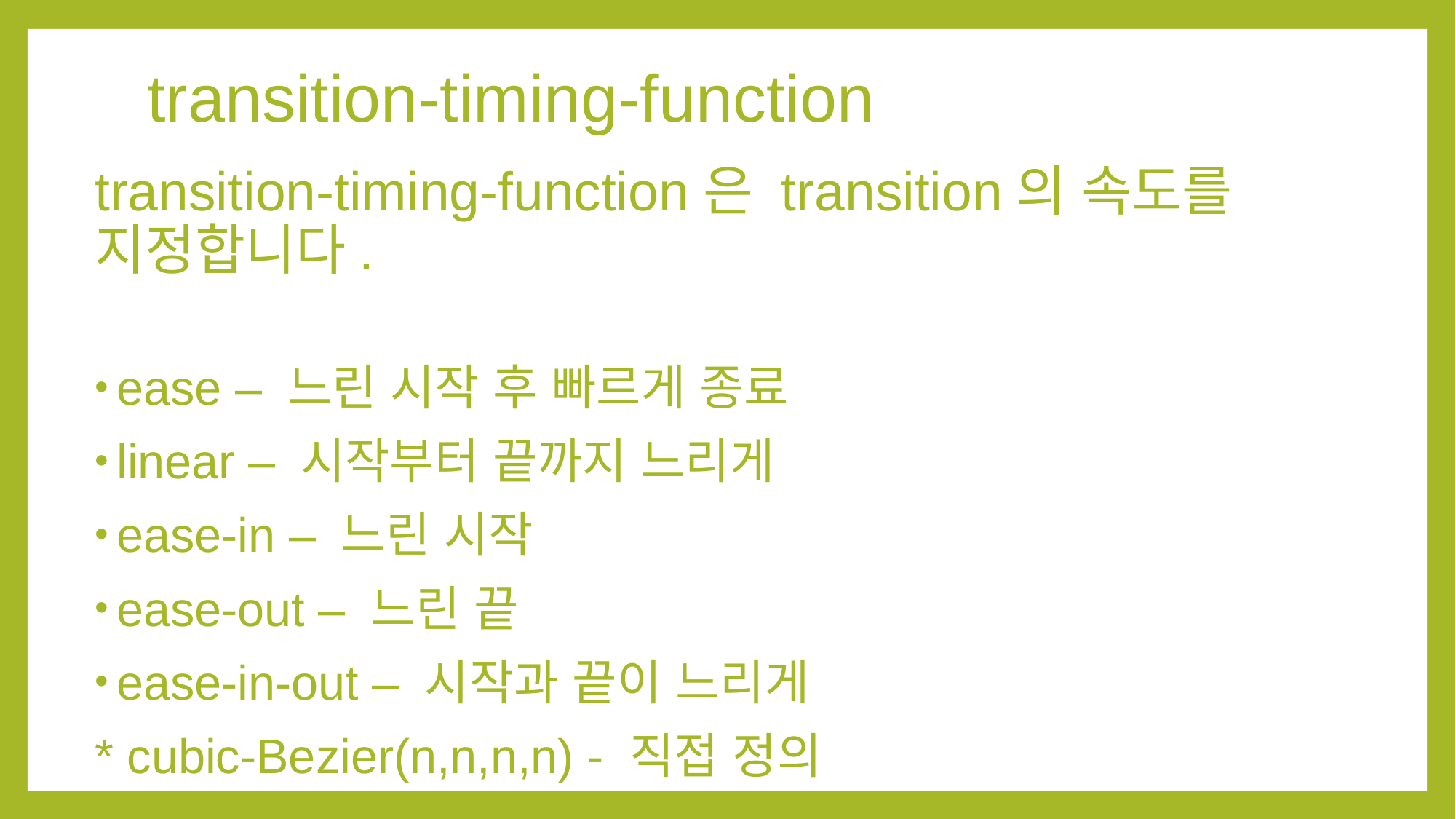

# transition-timing-function
transition-timing-function은 transition의 속도를 지정합니다.

ease – 느린 시작 후 빠르게 종료
linear – 시작부터 끝까지 느리게
ease-in – 느린 시작
ease-out – 느린 끝
ease-in-out – 시작과 끝이 느리게
* cubic-Bezier(n,n,n,n) - 직접 정의